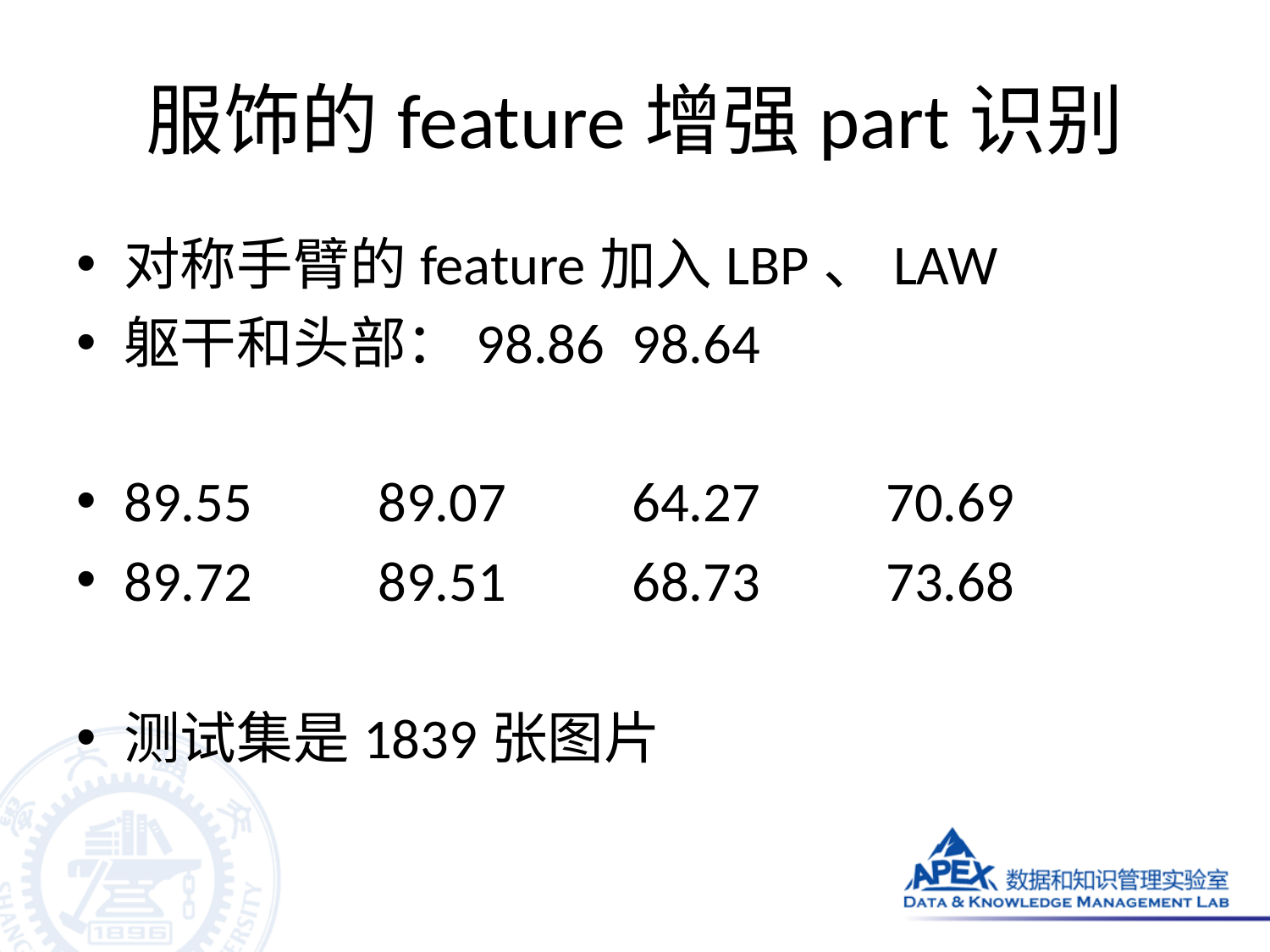

# 服饰的feature增强part识别
对称手臂的feature加入LBP、LAW
躯干和头部：98.86	98.64

89.55	89.07	64.27	70.69
89.72	89.51	68.73	73.68

测试集是1839张图片